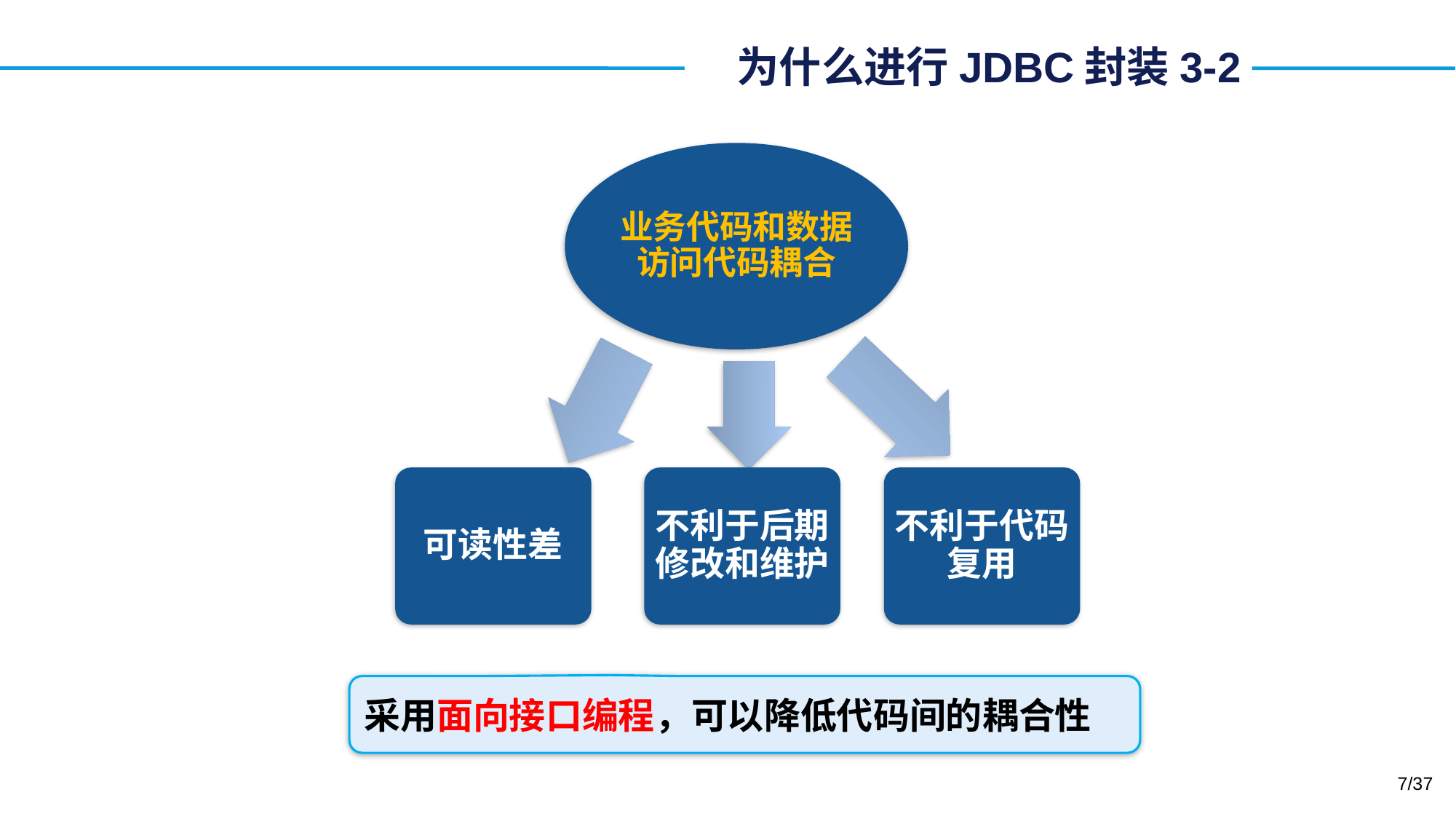

# 为什么进行JDBC封装3-2

业务代码和数据访问代码耦合

可读性差
不利于后期修改和维护
不利于代码复用
采用面向接口编程，可以降低代码间的耦合性
7/37